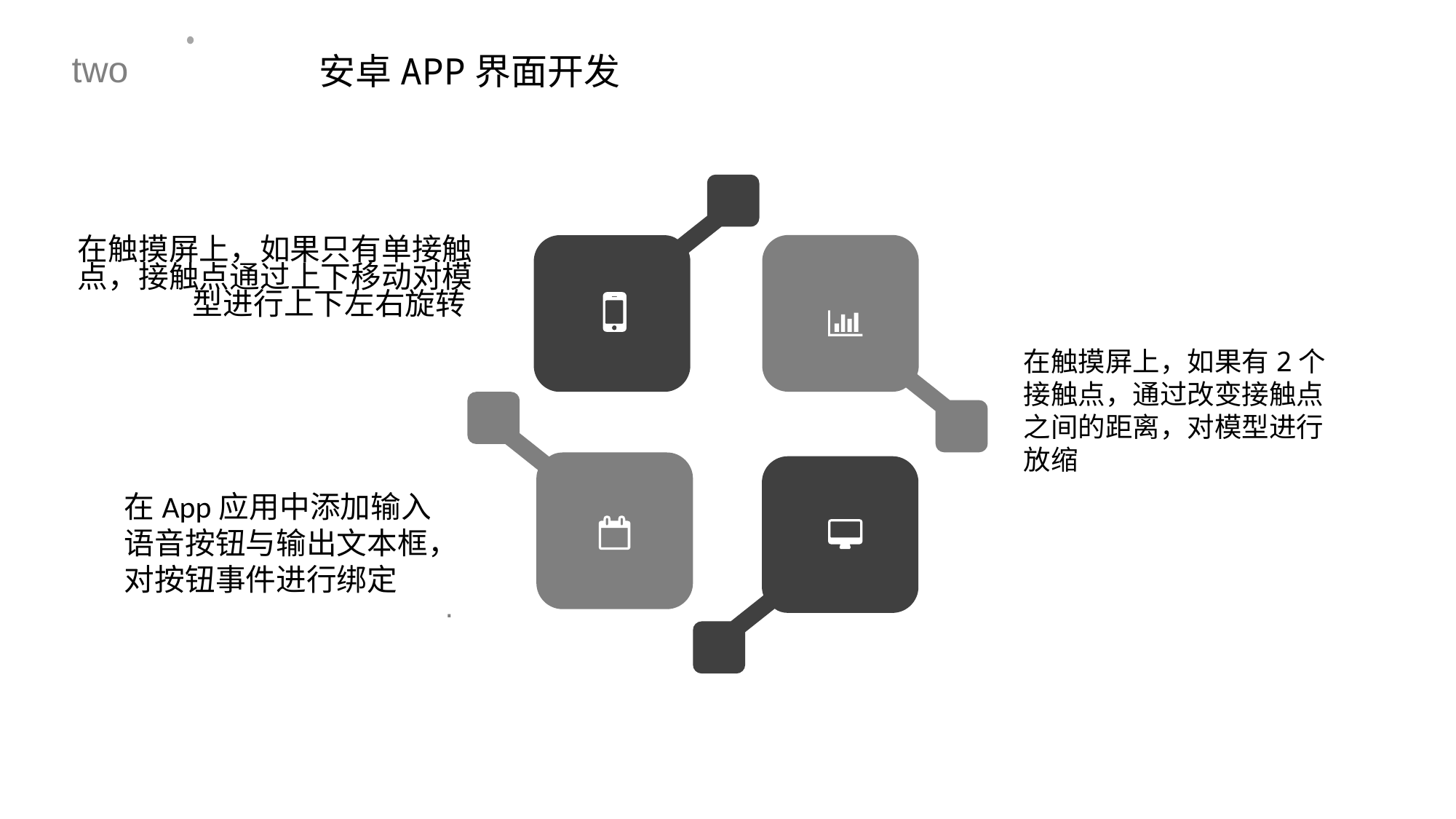

安卓APP界面开发

two

在触摸屏上，如果只有单接触点，接触点通过上下移动对模型进行上下左右旋转
在App应用中添加输入语音按钮与输出文本框，对按钮事件进行绑定
.

在触摸屏上，如果有2个接触点，通过改变接触点之间的距离，对模型进行放缩